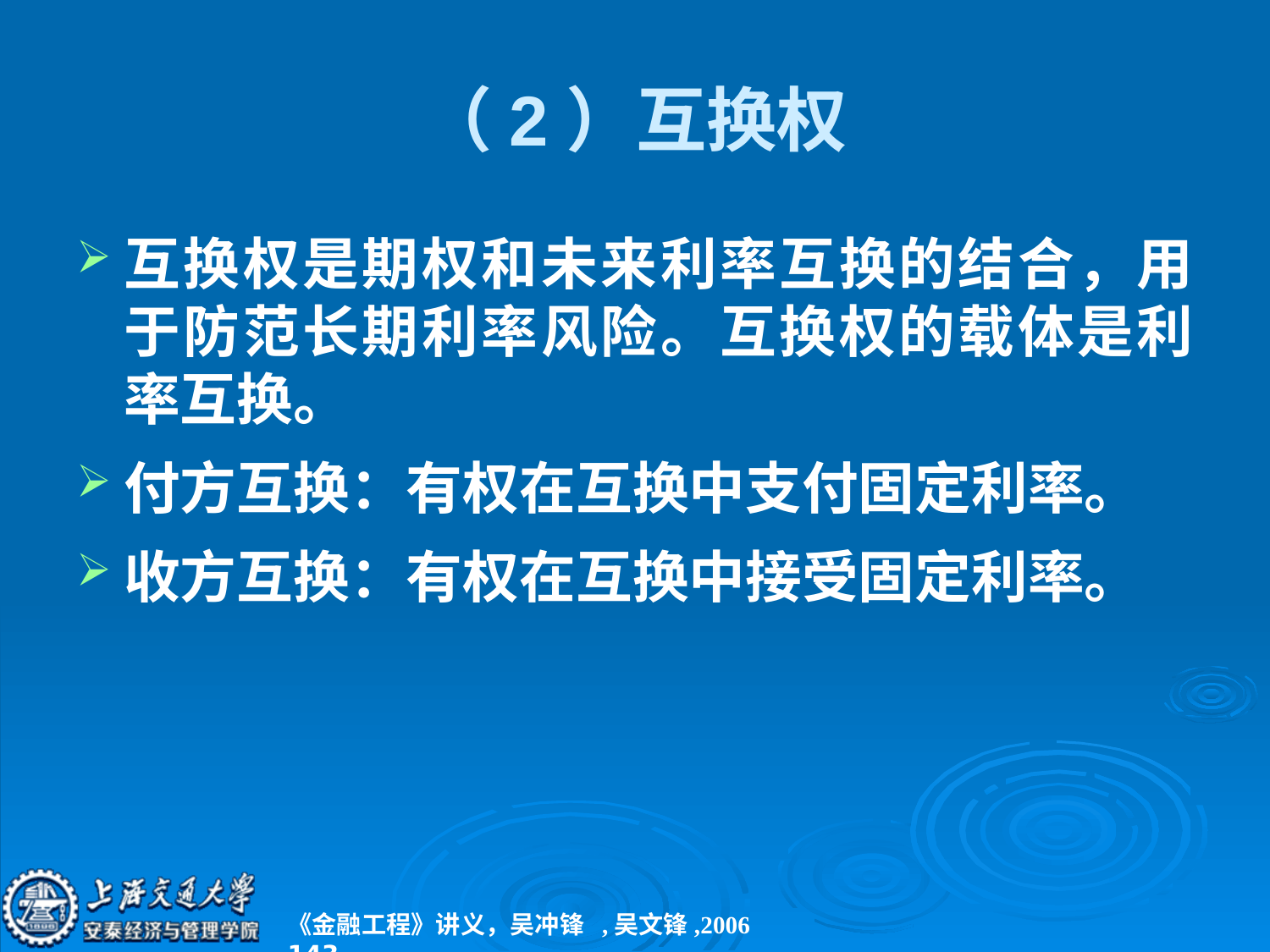

# （2）互换权
互换权是期权和未来利率互换的结合，用于防范长期利率风险。互换权的载体是利率互换。
付方互换：有权在互换中支付固定利率。
收方互换：有权在互换中接受固定利率。